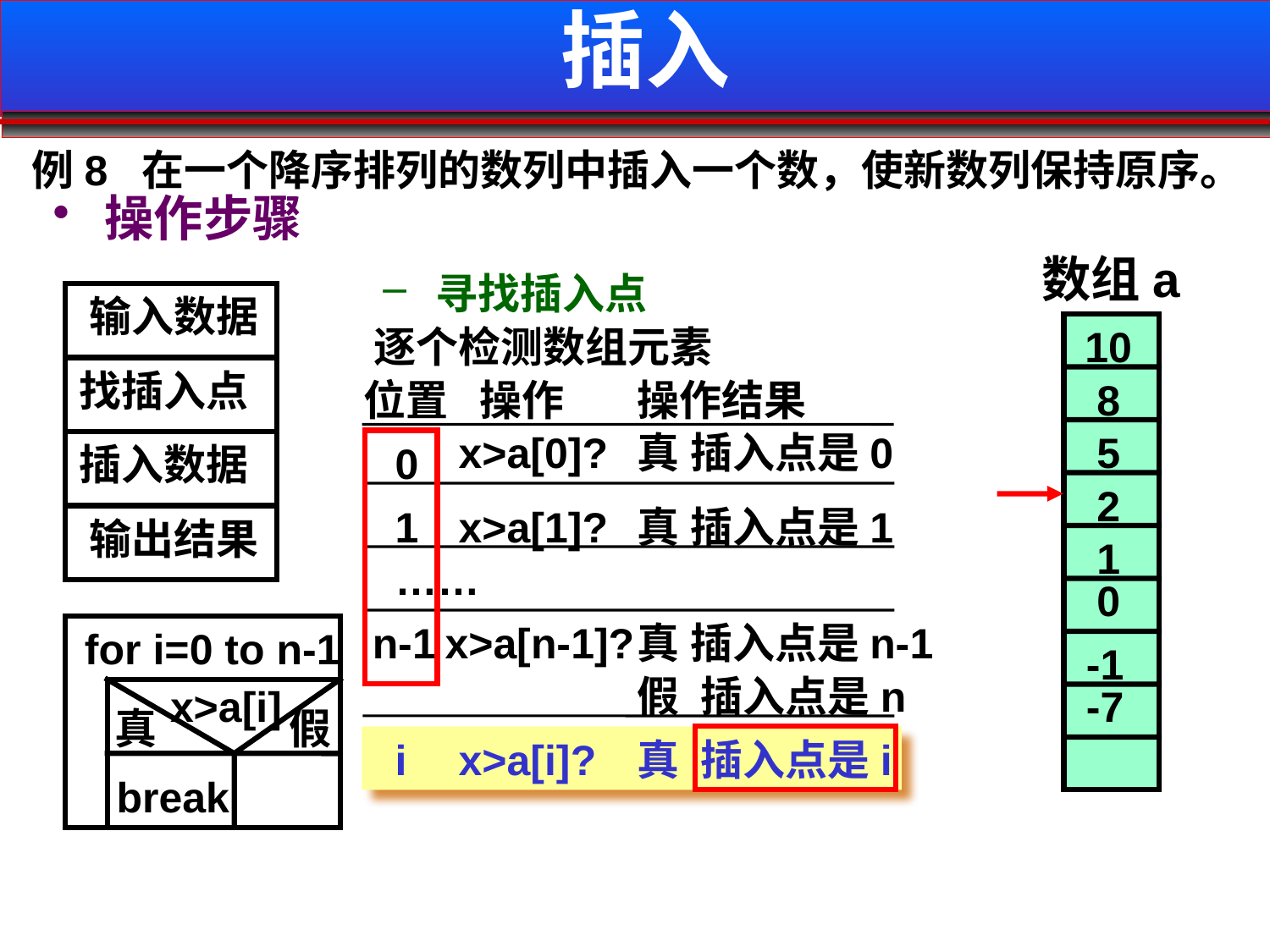

插入

例8  在一个降序排列的数列中插入一个数，使新数列保持原序。
  操作步骤
数组a
  寻找插入点

输入数据
逐个检测数组元素

10

找插入点
位置
操作
操作结果

8

x>a[0]?
真
插入点是0

5

0

插入数据

2

1
x>a[1]?
真
插入点是1

输出结果

1

……
0

n-1
x>a[n-1]?
真
插入点是n-1

for i=0 to n-1

-1
假
插入点是n
-7
x>a[i]

真
假

i
x>a[i]?
真

插入点是i

break